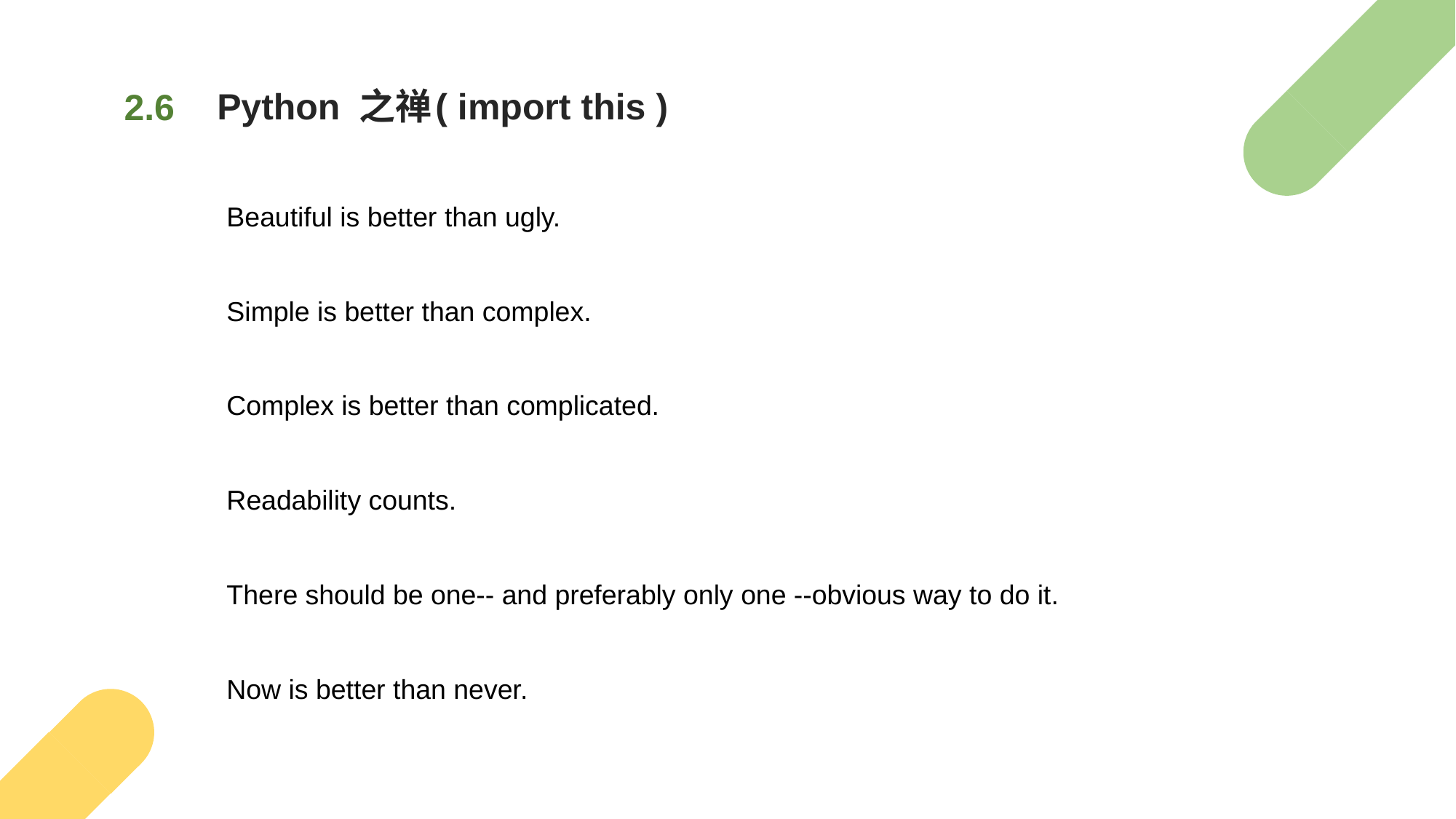

# Python 之禅	( import this )
2.6
Beautiful is better than ugly.
Simple is better than complex.
Complex is better than complicated.
Readability counts.
There should be one-- and preferably only one --obvious way to do it.
Now is better than never.